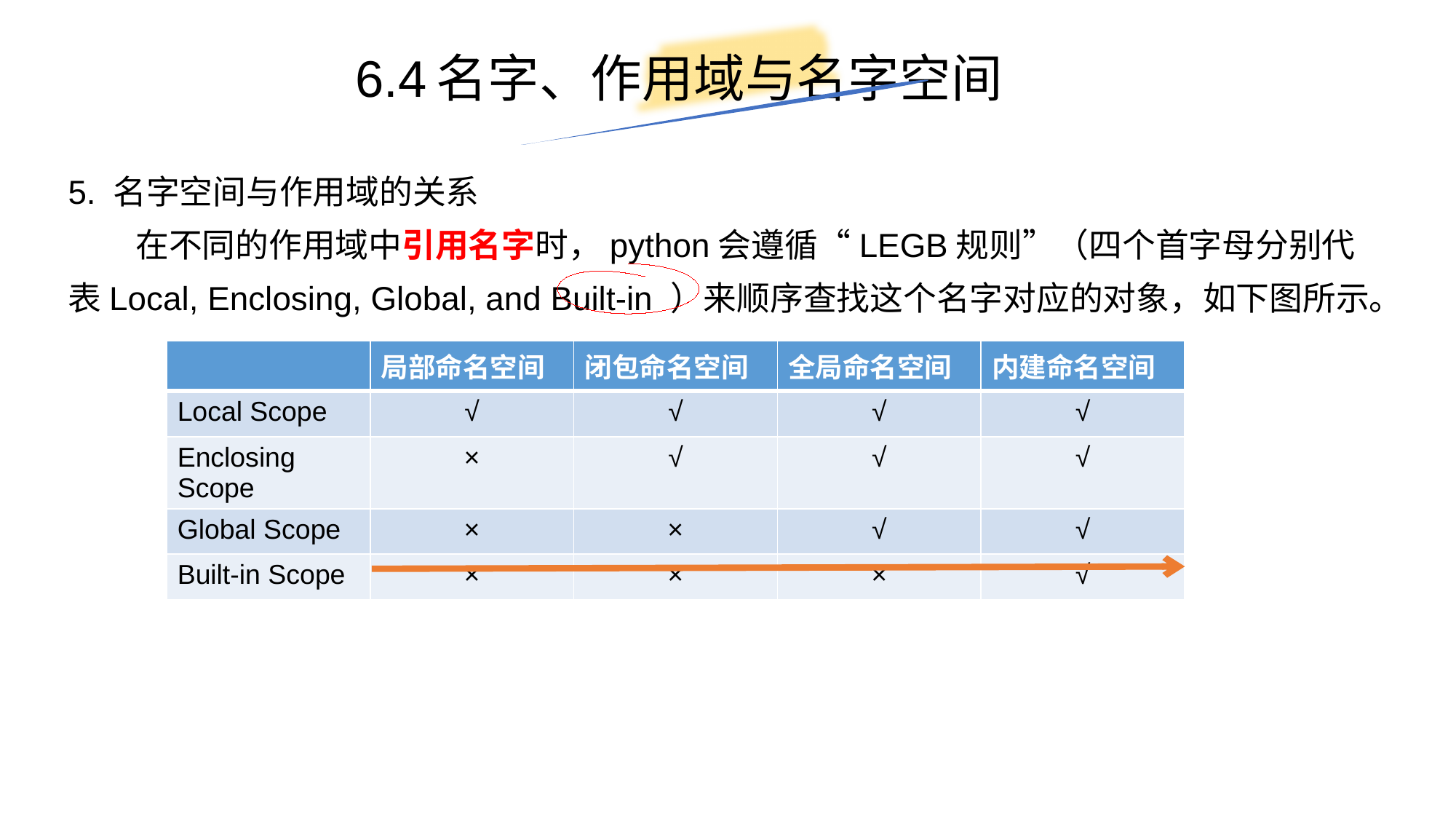

# 6.4名字、作用域与名字空间

5. 名字空间与作用域的关系
        在不同的作用域中引用名字时，python会遵循“LEGB规则”（四个首字母分别代表Local, Enclosing, Global, and Built-in ）来顺序查找这个名字对应的对象，如下图所示。

|  | 局部命名空间 | 闭包命名空间 | 全局命名空间 | 内建命名空间 |
| --- | --- | --- | --- | --- |
| Local Scope | √ | √ | √ | √ |
| Enclosing Scope | × | √ | √ | √ |
| Global Scope | × | × | √ | √ |
| Built-in Scope | × | × | × | √ |